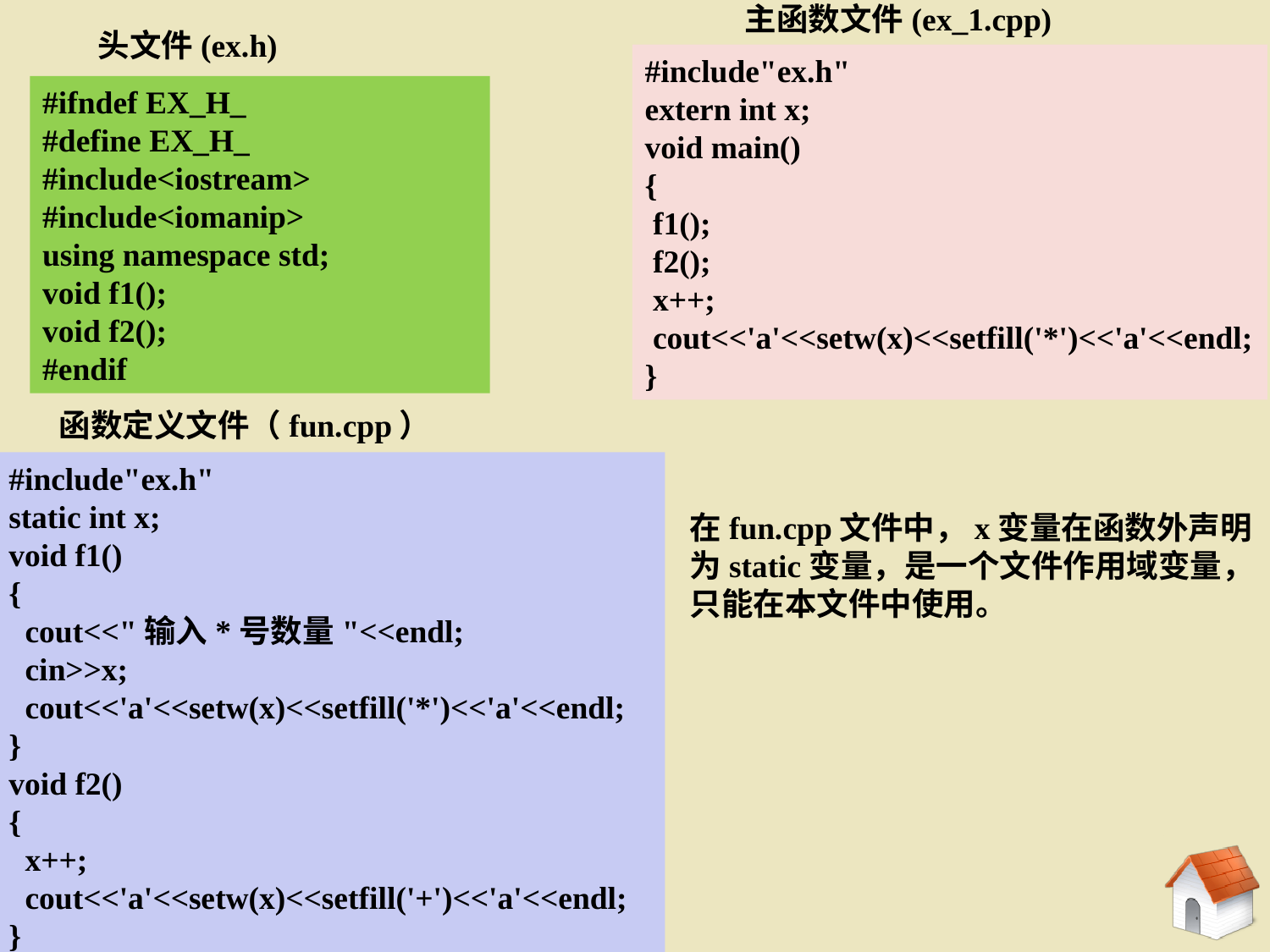

主函数文件(ex_1.cpp)
头文件(ex.h)
#include"ex.h"
extern int x;
void main()
{
 f1();
 f2();
 x++;
 cout<<'a'<<setw(x)<<setfill('*')<<'a'<<endl;
}
#ifndef EX_H_
#define EX_H_
#include<iostream>
#include<iomanip>
using namespace std;
void f1();
void f2();
#endif
函数定义文件（fun.cpp）
#include"ex.h"
static int x;
void f1()
{
  cout<<"输入*号数量"<<endl;
  cin>>x;
  cout<<'a'<<setw(x)<<setfill('*')<<'a'<<endl;
}
void f2()
{
  x++;
  cout<<'a'<<setw(x)<<setfill('+')<<'a'<<endl;
}
在fun.cpp文件中，x变量在函数外声明为static变量，是一个文件作用域变量，只能在本文件中使用。